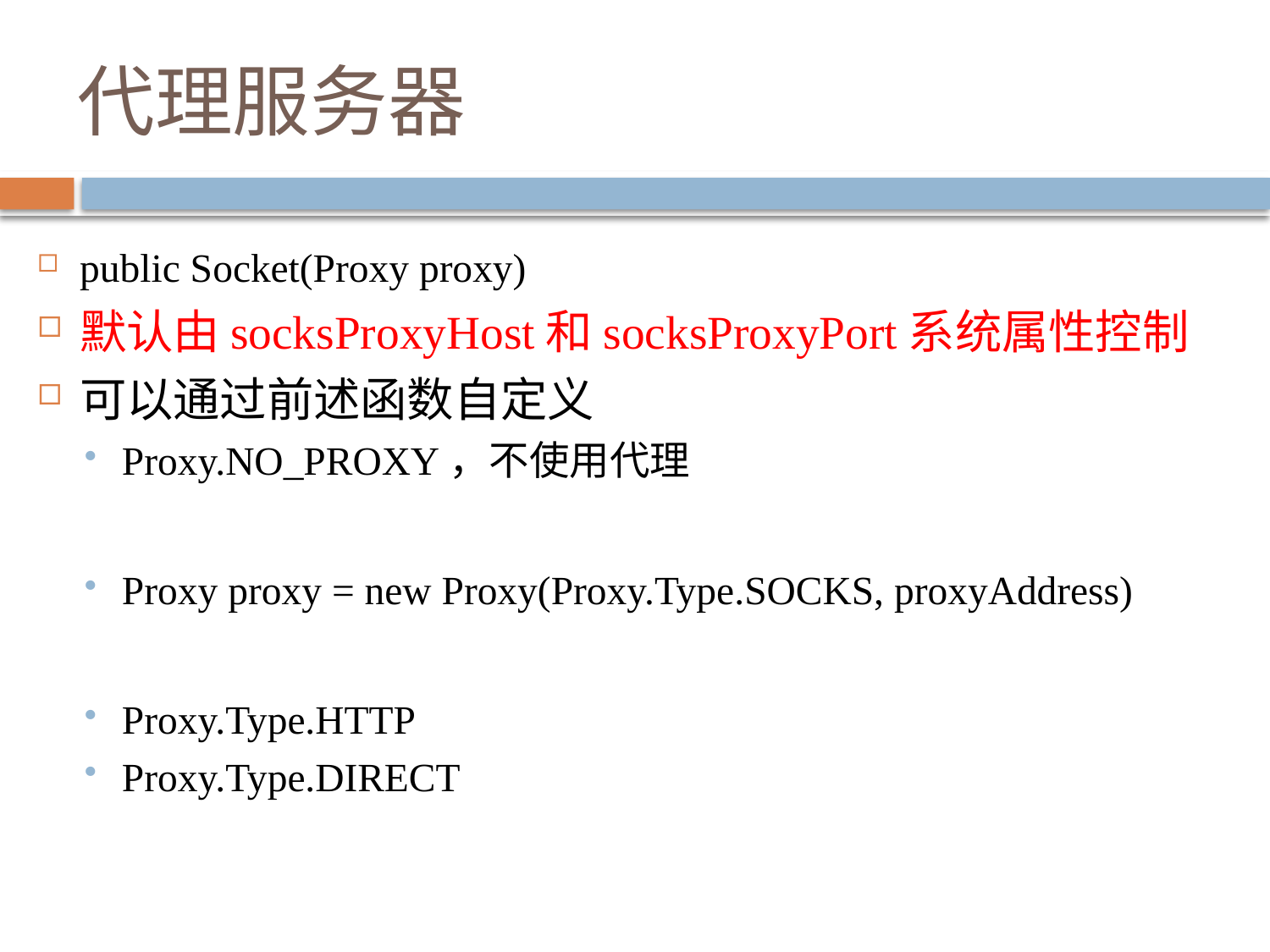

# 代理服务器
public Socket(Proxy proxy)
默认由socksProxyHost和socksProxyPort系统属性控制
可以通过前述函数自定义
Proxy.NO_PROXY，不使用代理

Proxy proxy = new Proxy(Proxy.Type.SOCKS, proxyAddress)

Proxy.Type.HTTP
Proxy.Type.DIRECT